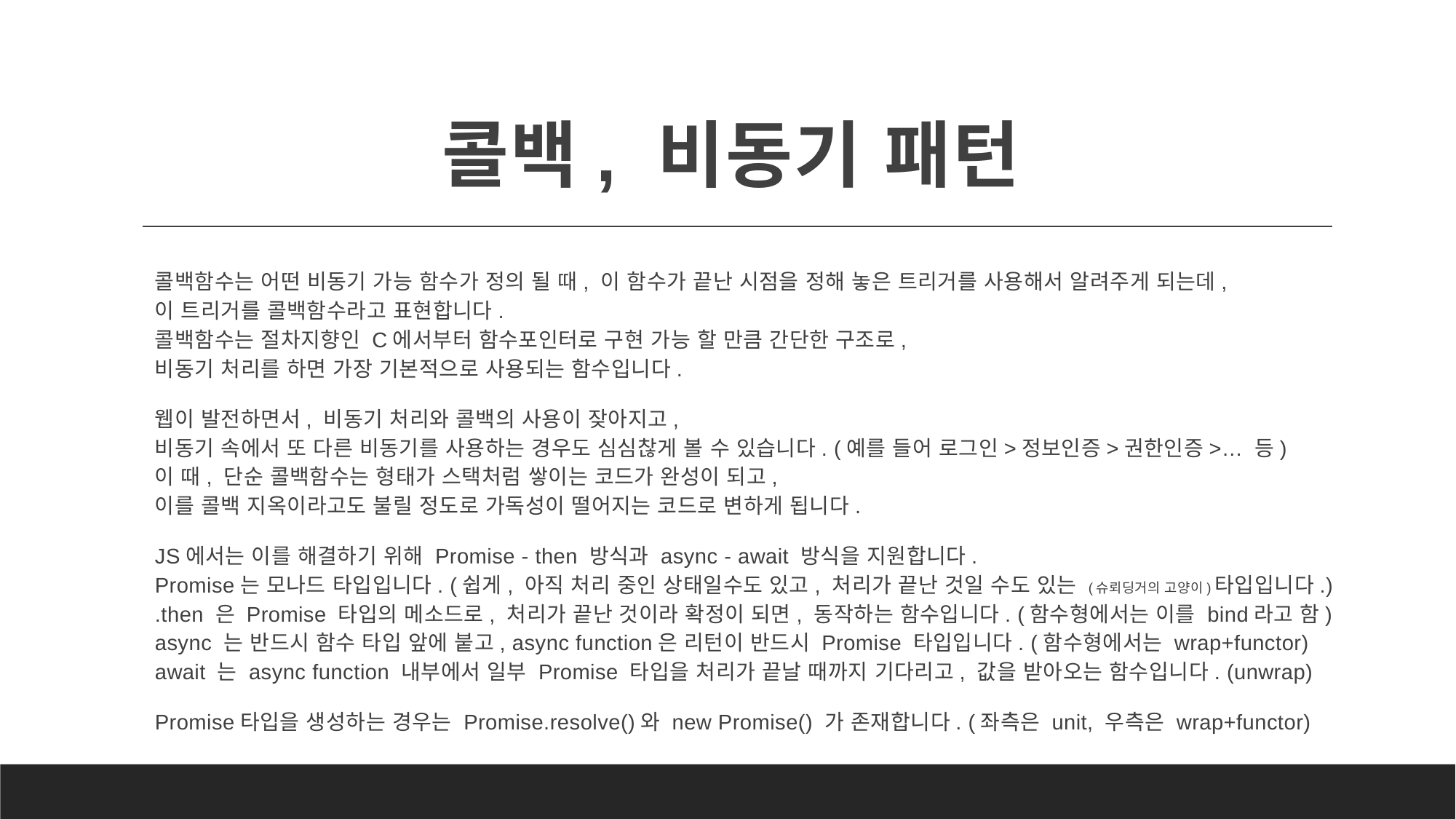

# 콜백, 비동기 패턴
콜백함수는 어떤 비동기 가능 함수가 정의 될 때, 이 함수가 끝난 시점을 정해 놓은 트리거를 사용해서 알려주게 되는데,
이 트리거를 콜백함수라고 표현합니다.
콜백함수는 절차지향인 C에서부터 함수포인터로 구현 가능 할 만큼 간단한 구조로,
비동기 처리를 하면 가장 기본적으로 사용되는 함수입니다.
웹이 발전하면서, 비동기 처리와 콜백의 사용이 잦아지고,
비동기 속에서 또 다른 비동기를 사용하는 경우도 심심찮게 볼 수 있습니다. (예를 들어 로그인>정보인증>권한인증>… 등)
이 때, 단순 콜백함수는 형태가 스택처럼 쌓이는 코드가 완성이 되고,
이를 콜백 지옥이라고도 불릴 정도로 가독성이 떨어지는 코드로 변하게 됩니다.
JS에서는 이를 해결하기 위해 Promise - then 방식과 async - await 방식을 지원합니다.
Promise는 모나드 타입입니다. (쉽게, 아직 처리 중인 상태일수도 있고, 처리가 끝난 것일 수도 있는 (슈뢰딩거의 고양이)타입입니다.)
.then 은 Promise 타입의 메소드로, 처리가 끝난 것이라 확정이 되면, 동작하는 함수입니다. (함수형에서는 이를 bind라고 함)
async 는 반드시 함수 타입 앞에 붙고, async function은 리턴이 반드시 Promise 타입입니다. (함수형에서는 wrap+functor)
await 는 async function 내부에서 일부 Promise 타입을 처리가 끝날 때까지 기다리고, 값을 받아오는 함수입니다. (unwrap)
Promise타입을 생성하는 경우는 Promise.resolve()와 new Promise() 가 존재합니다. (좌측은 unit, 우측은 wrap+functor)